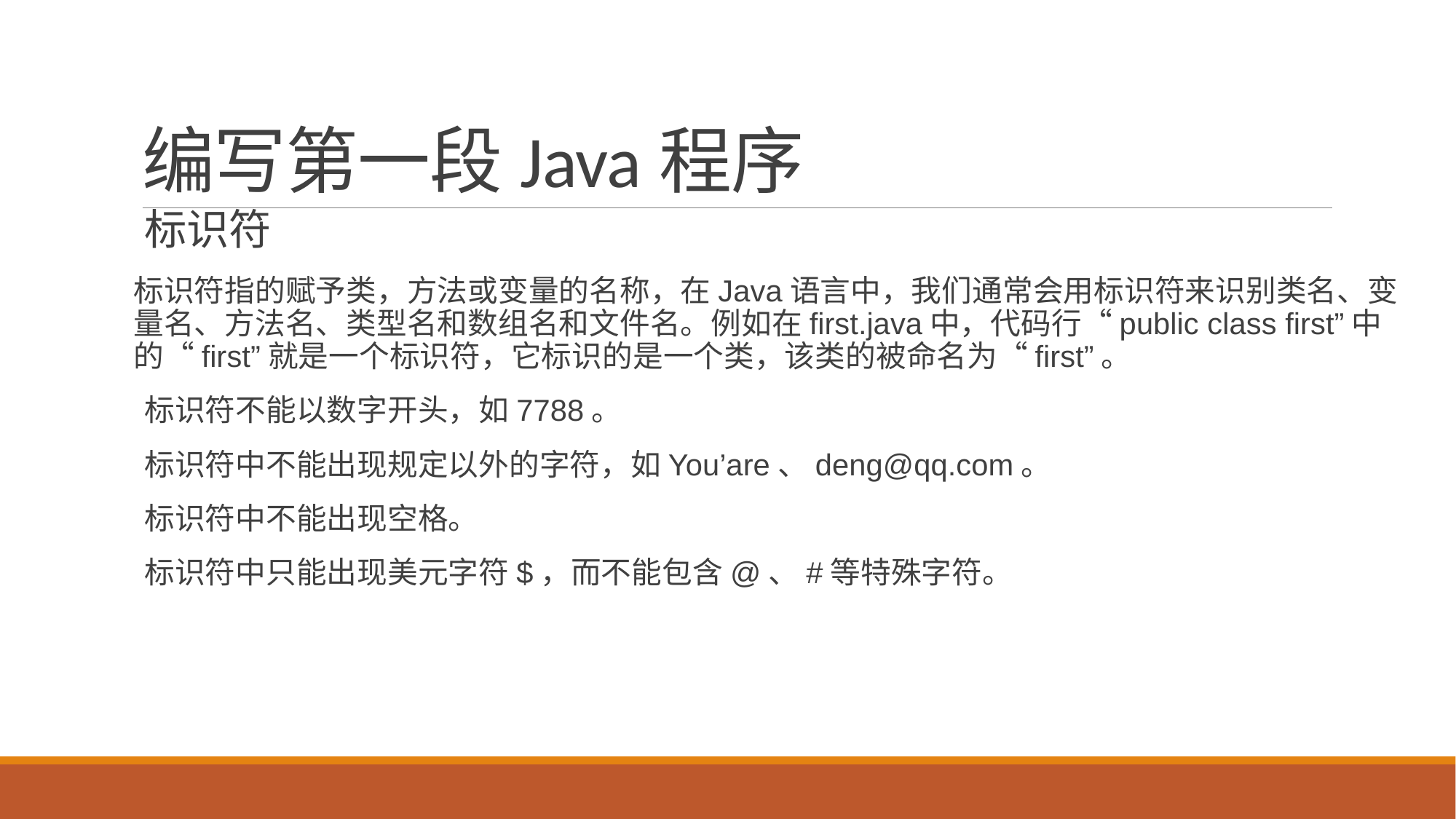

# 编写第一段Java程序
标识符
标识符指的赋予类，方法或变量的名称，在Java语言中，我们通常会用标识符来识别类名、变量名、方法名、类型名和数组名和文件名。例如在first.java中，代码行“public class first”中的“first”就是一个标识符，它标识的是一个类，该类的被命名为“first”。
标识符不能以数字开头，如7788。
标识符中不能出现规定以外的字符，如You’are、deng@qq.com。
标识符中不能出现空格。
标识符中只能出现美元字符$，而不能包含@、#等特殊字符。